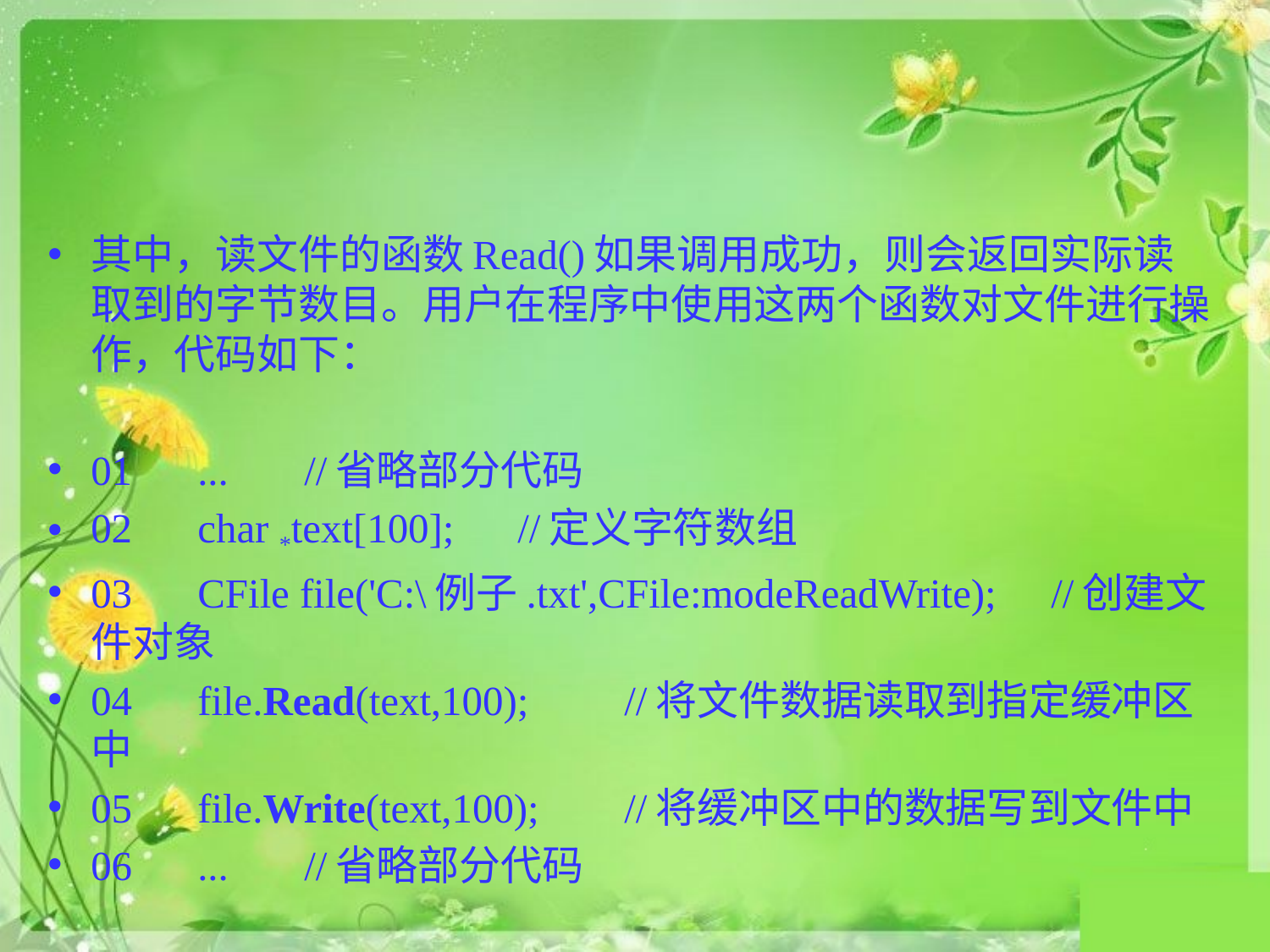

#
其中，读文件的函数Read()如果调用成功，则会返回实际读取到的字节数目。用户在程序中使用这两个函数对文件进行操作，代码如下：

01	... 	//省略部分代码
02	char *text[100];					//定义字符数组
03	CFile file('C:\例子.txt',CFile:modeReadWrite);	//创建文件对象
04	file.Read(text,100);	//将文件数据读取到指定缓冲区中
05	file.Write(text,100);	//将缓冲区中的数据写到文件中
06	... 	//省略部分代码